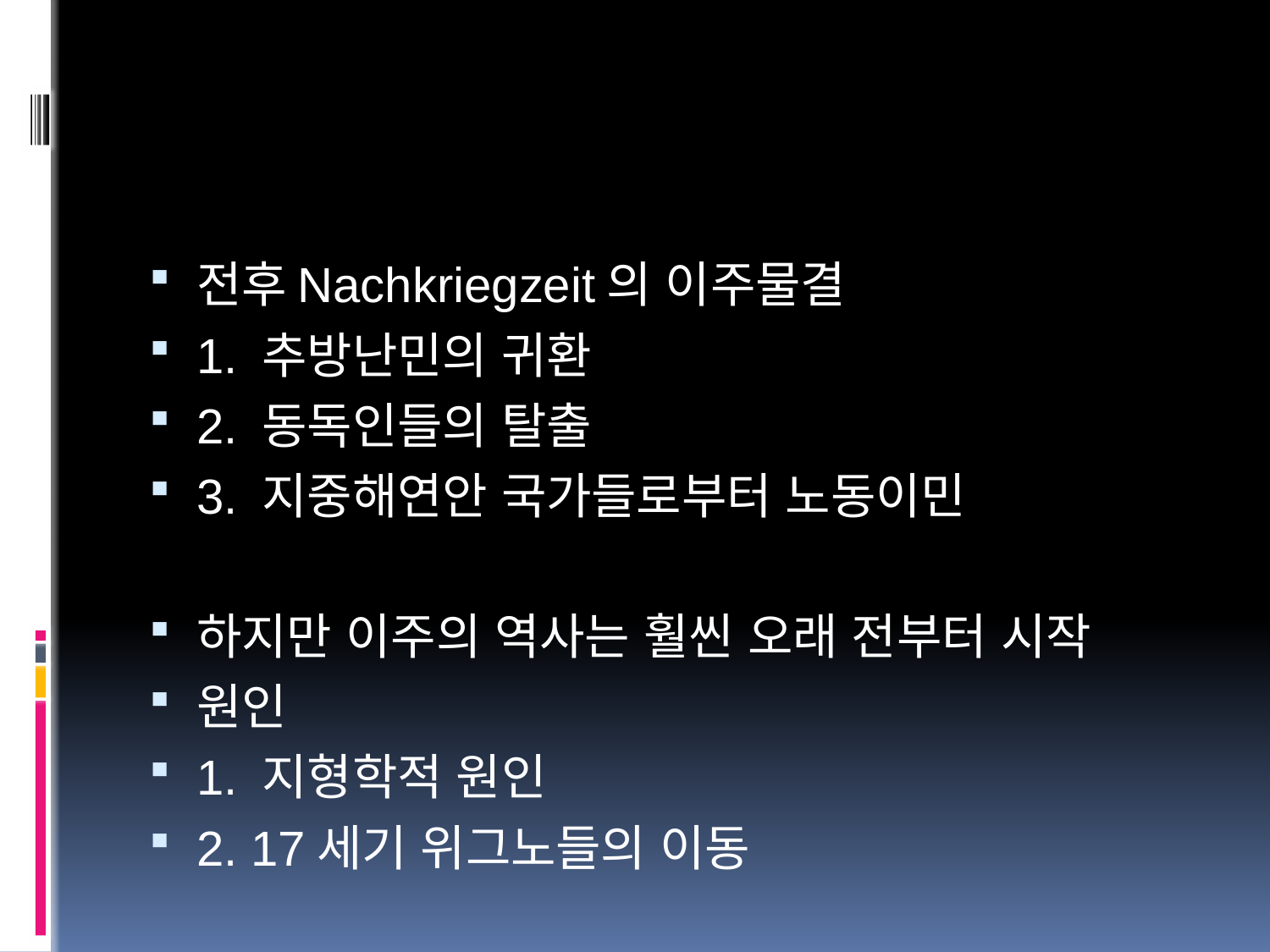

#
전후Nachkriegzeit의 이주물결
1. 추방난민의 귀환
2. 동독인들의 탈출
3. 지중해연안 국가들로부터 노동이민

하지만 이주의 역사는 훨씬 오래 전부터 시작
원인
1. 지형학적 원인
2. 17세기 위그노들의 이동